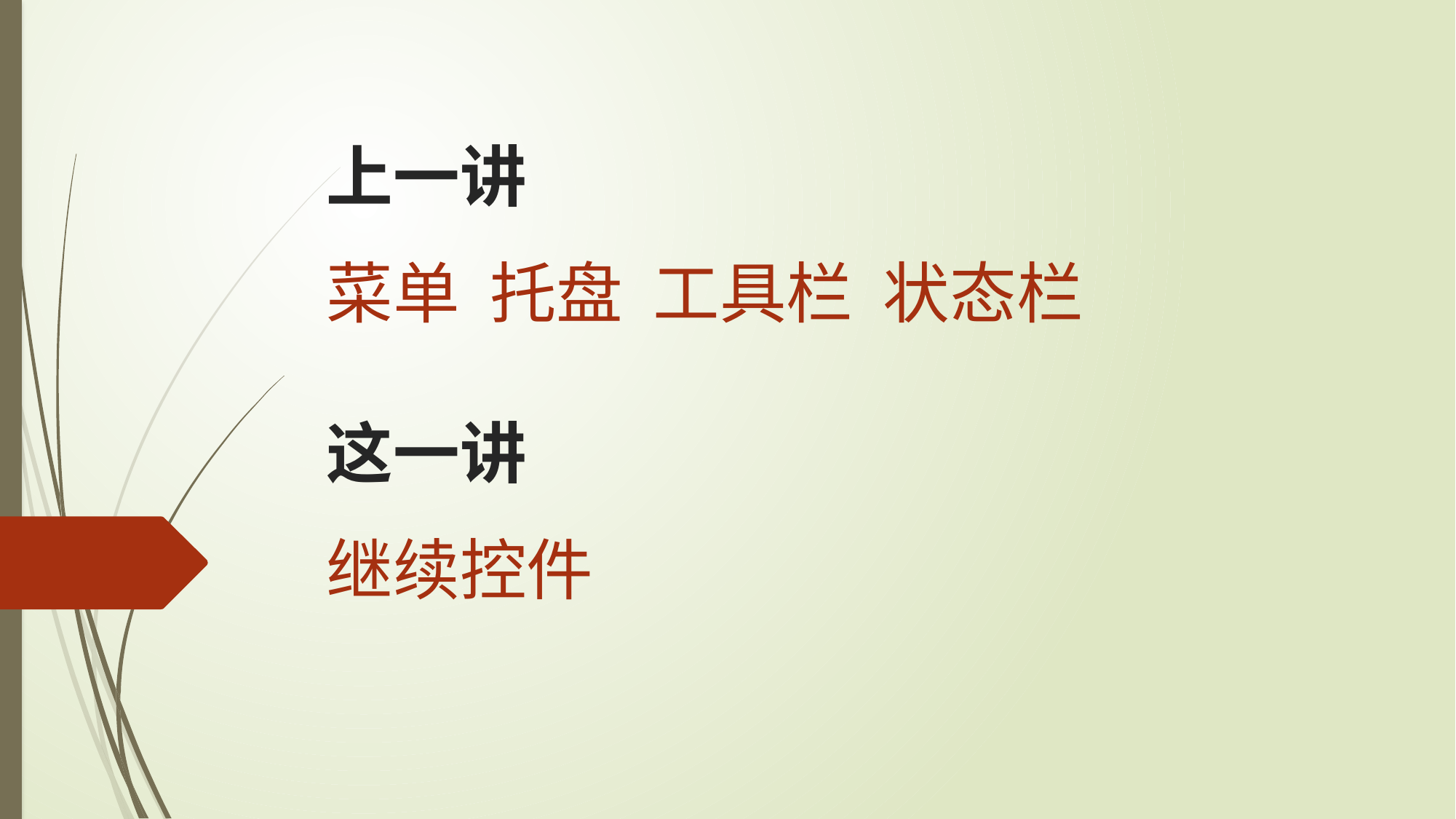

上一讲

菜单  托盘  工具栏  状态栏

这一讲

继续控件